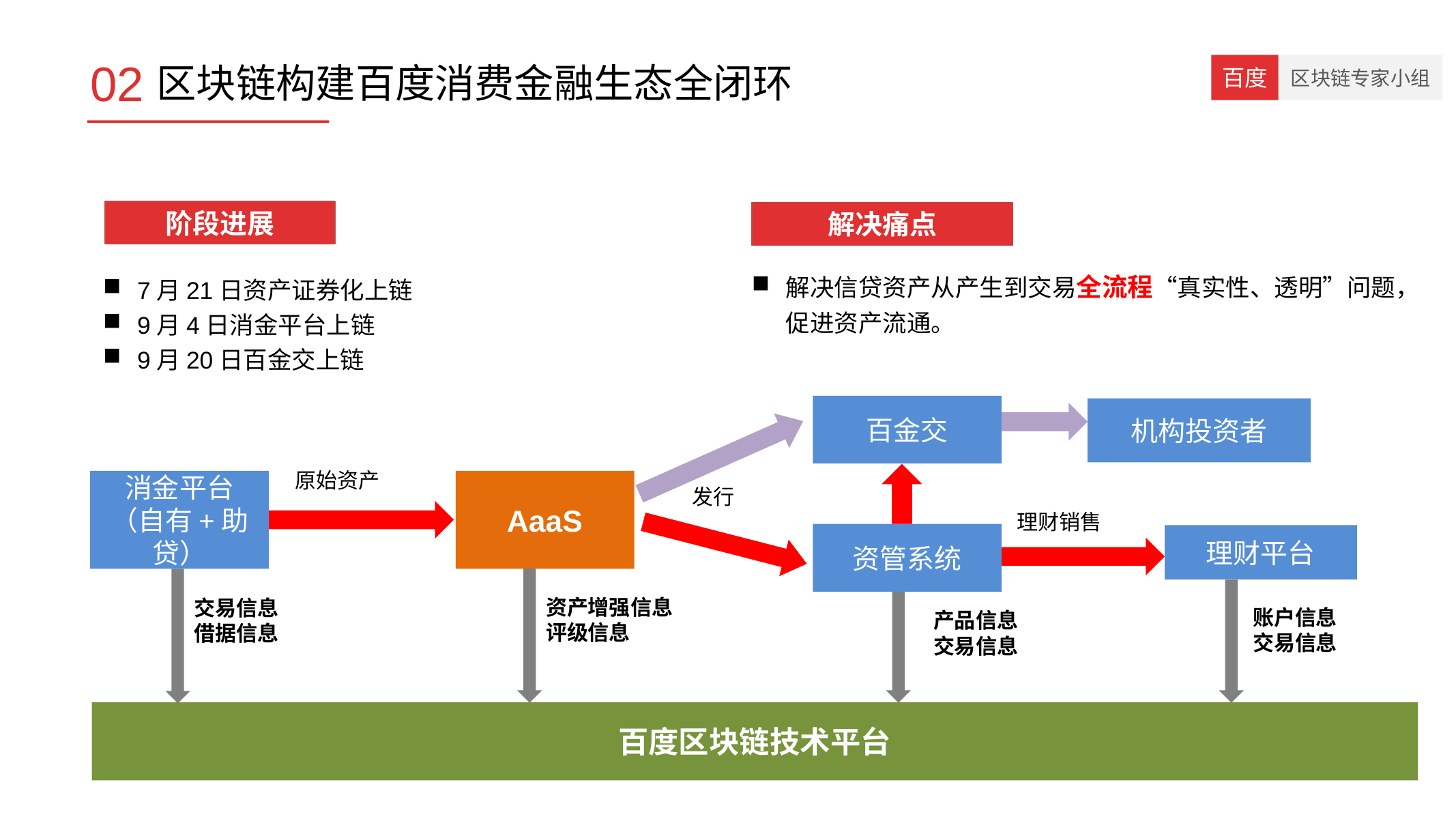

02
# 区块链构建百度消费金融生态全闭环
阶段进展
解决痛点
解决信贷资产从产生到交易全流程“真实性、透明”问题，促进资产流通。
7月21日资产证券化上链
9月4日消金平台上链
9月20日百金交上链
百金交
机构投资者

原始资产
消金平台
（自有+助贷）
AaaS

发行

理财销售

资管系统
理财平台

资产增强信息
评级信息

交易信息
借据信息
账户信息
交易信息
产品信息
交易信息
百度区块链技术平台